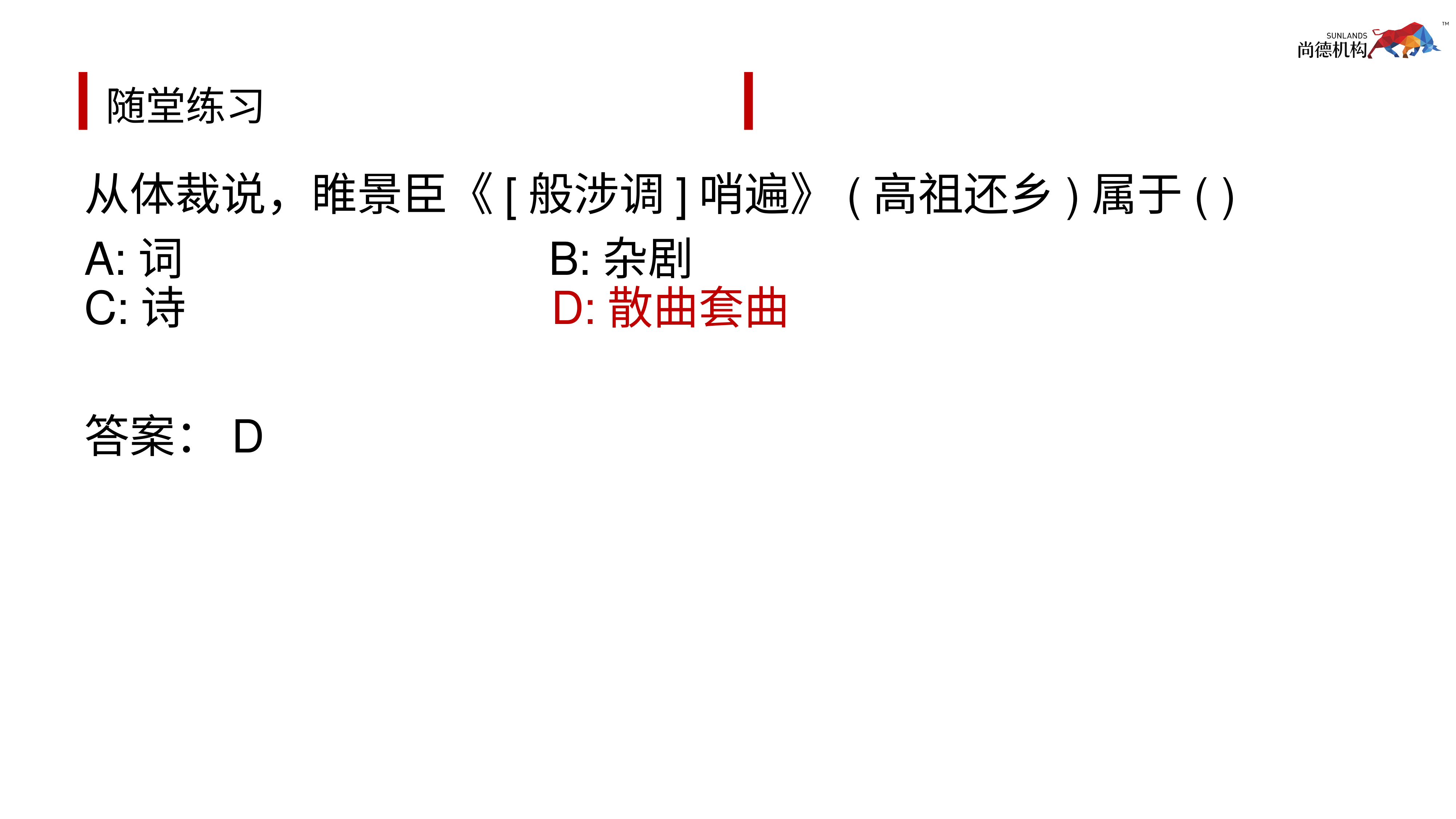

# 随堂练习
从体裁说，睢景臣《[般涉调]哨遍》(高祖还乡)属于( )
A:词                            B:杂剧
C:诗                            D:散曲套曲

答案：D